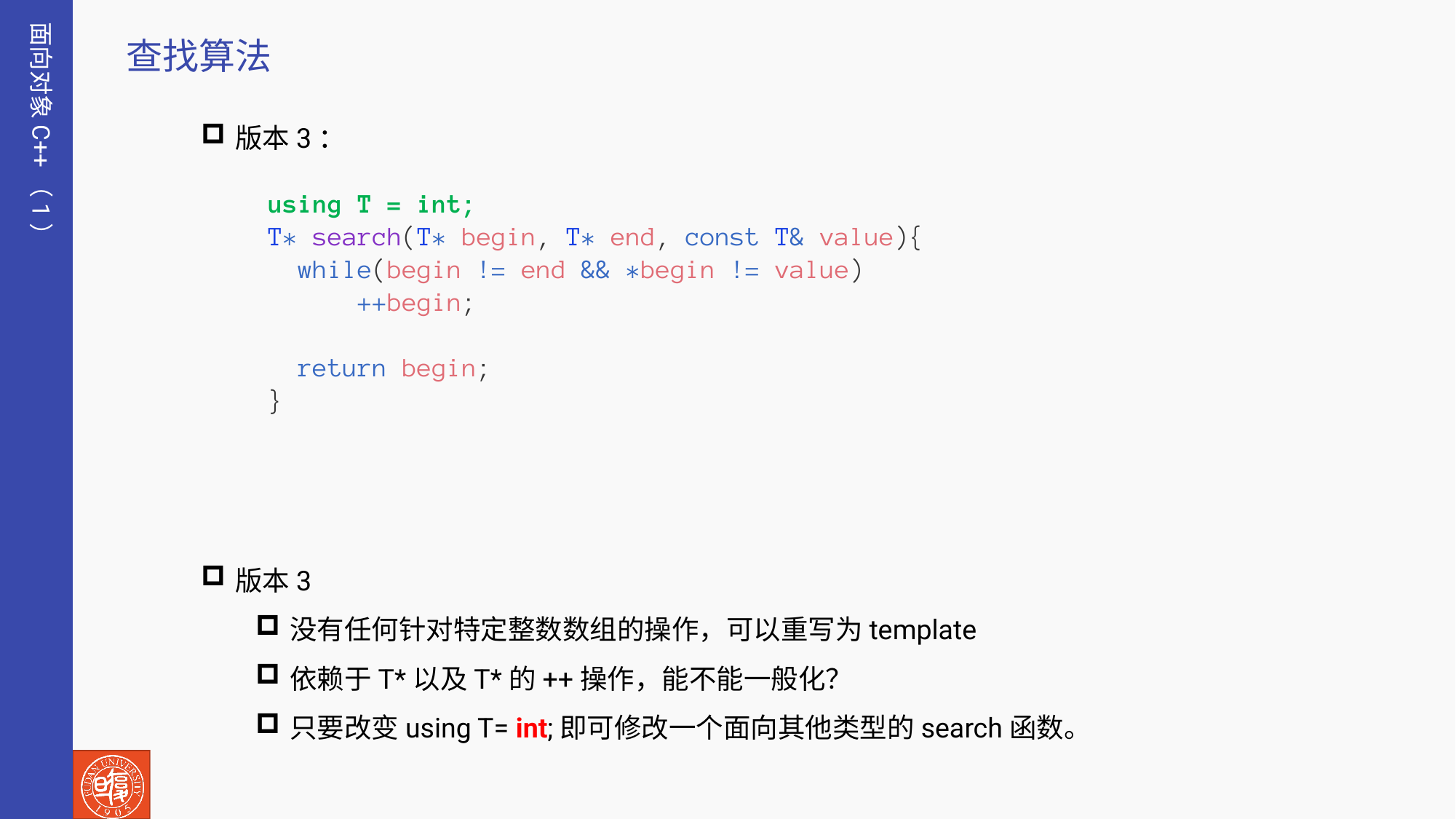

面向对象C++（1）
查找算法
版本3：

版本3
没有任何针对特定整数数组的操作，可以重写为template
依赖于T*以及T*的++操作，能不能一般化？
只要改变using T= int;即可修改一个面向其他类型的search函数。
using T = int;
T* search(T* begin, T* end, const T& value){
  while(begin != end && *begin != value)
      ++begin;

  return begin;
}